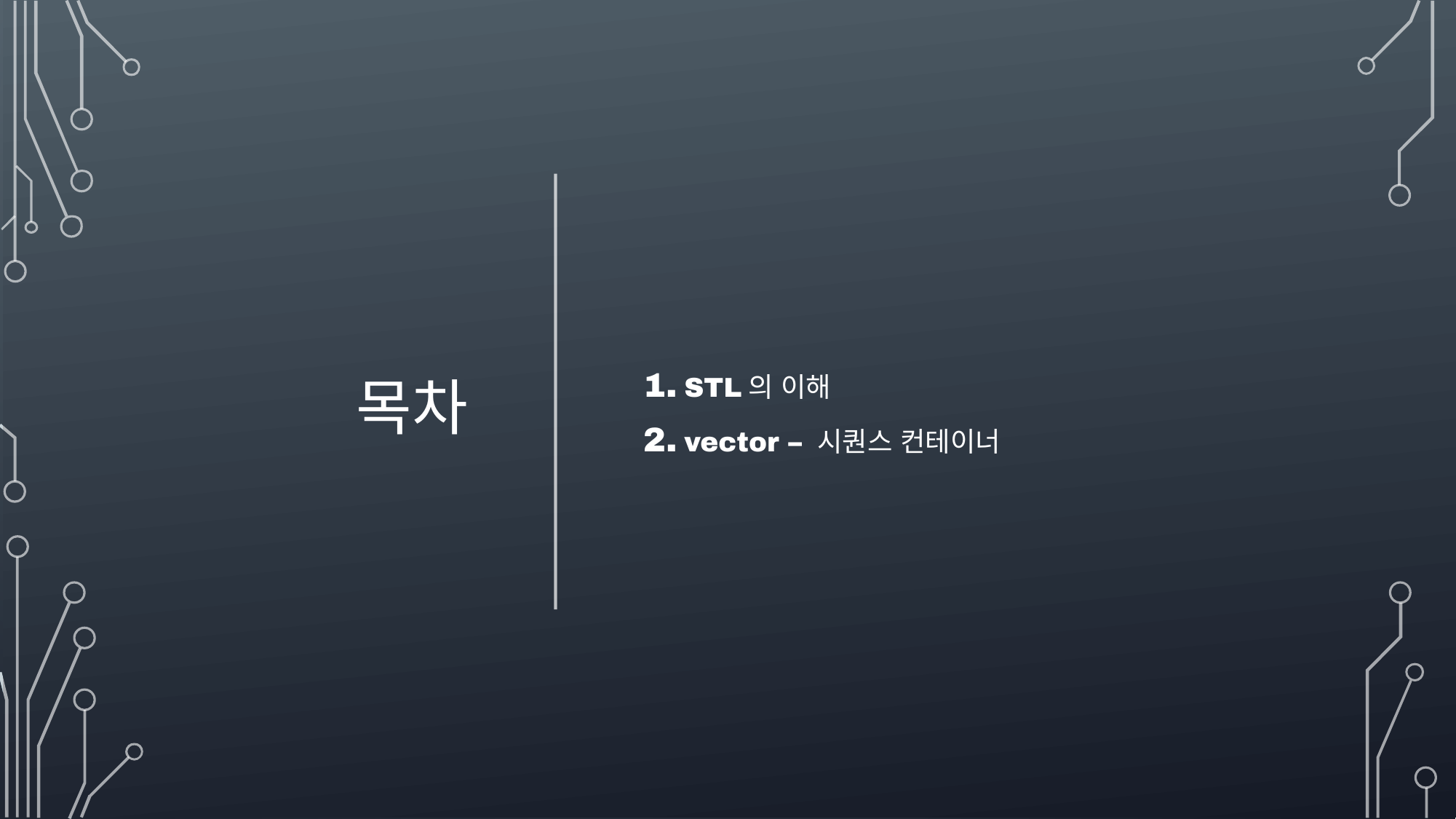

# 목차
STL의 이해
vector – 시퀀스 컨테이너